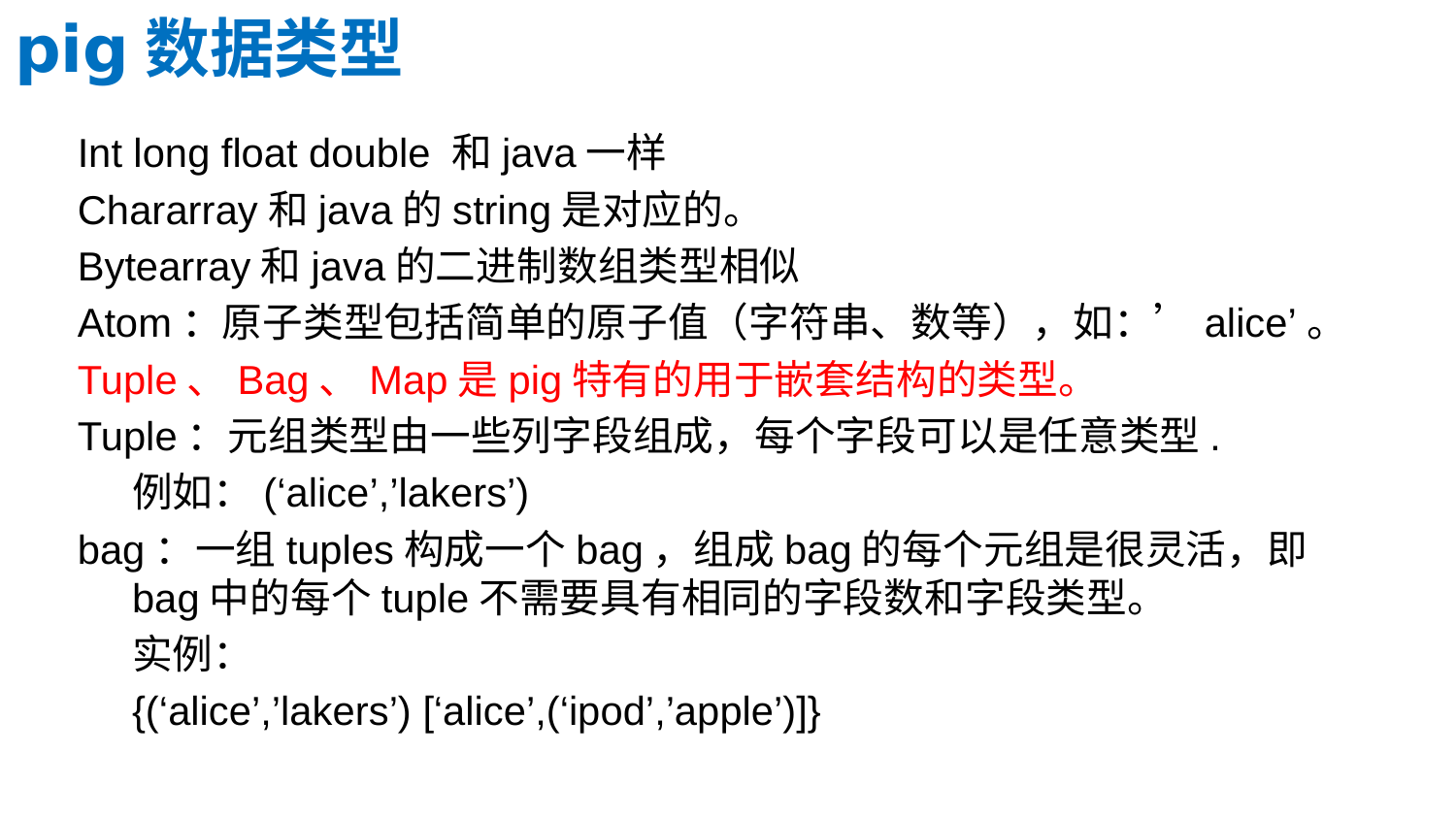

pig数据类型
Int long float double 和java一样
Chararray和java的string是对应的。
Bytearray和java的二进制数组类型相似
Atom：原子类型包括简单的原子值（字符串、数等），如：’alice’。
Tuple、Bag、Map是pig特有的用于嵌套结构的类型。
Tuple：元组类型由一些列字段组成，每个字段可以是任意类型.
	例如：(‘alice’,’lakers’)
bag：一组tuples构成一个bag，组成bag的每个元组是很灵活，即bag中的每个tuple不需要具有相同的字段数和字段类型。
	实例：
	{(‘alice’,’lakers’) [‘alice’,(‘ipod’,’apple’)]}